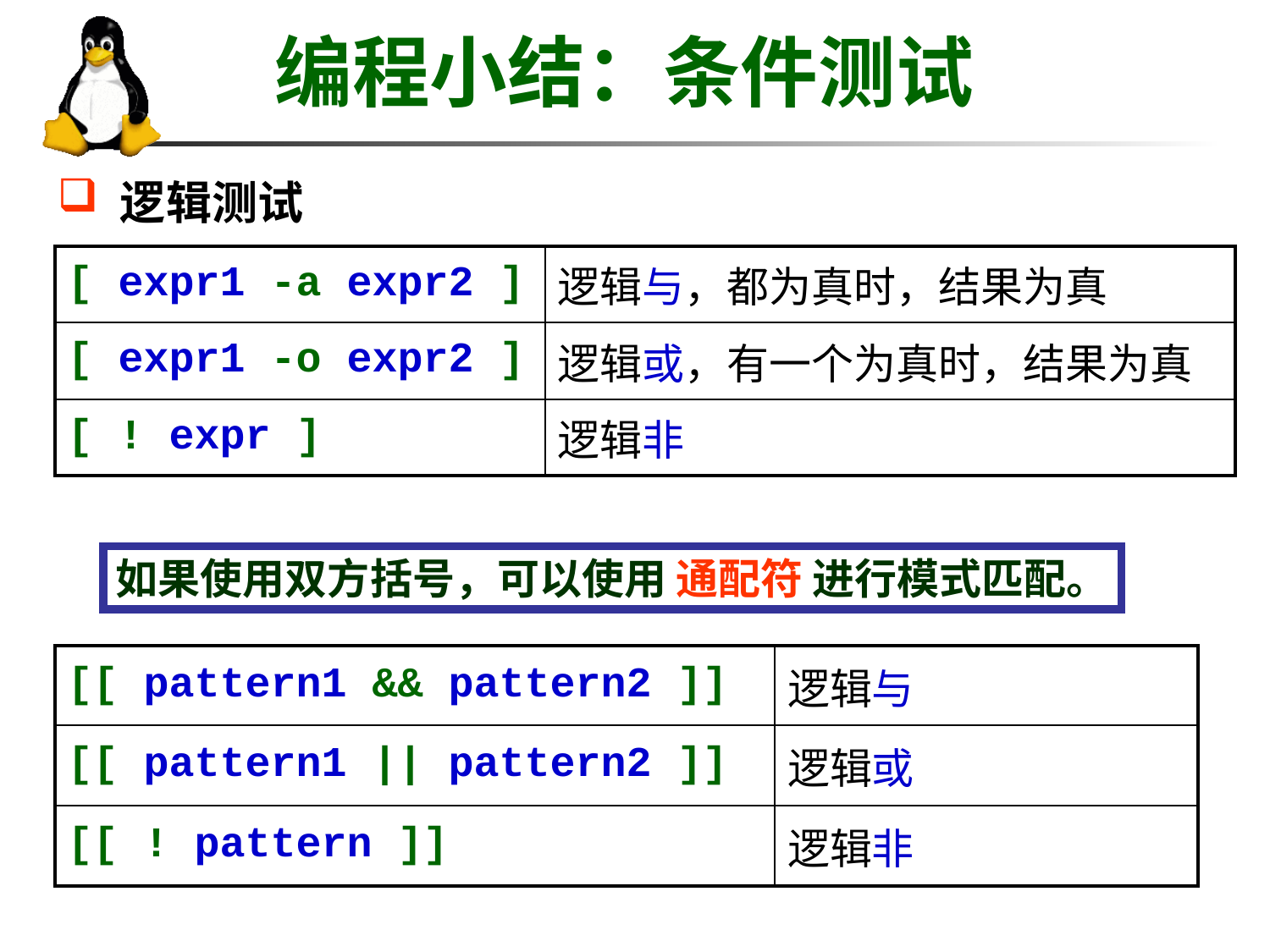

# 编程小结：条件测试
 逻辑测试
| [ expr1 -a expr2 ] | 逻辑与，都为真时，结果为真 |
| --- | --- |
| [ expr1 -o expr2 ] | 逻辑或，有一个为真时，结果为真 |
| [ ! expr ] | 逻辑非 |
如果使用双方括号，可以使用 通配符 进行模式匹配。
| [[ pattern1 && pattern2 ]] | 逻辑与 |
| --- | --- |
| [[ pattern1 || pattern2 ]] | 逻辑或 |
| [[ ! pattern ]] | 逻辑非 |